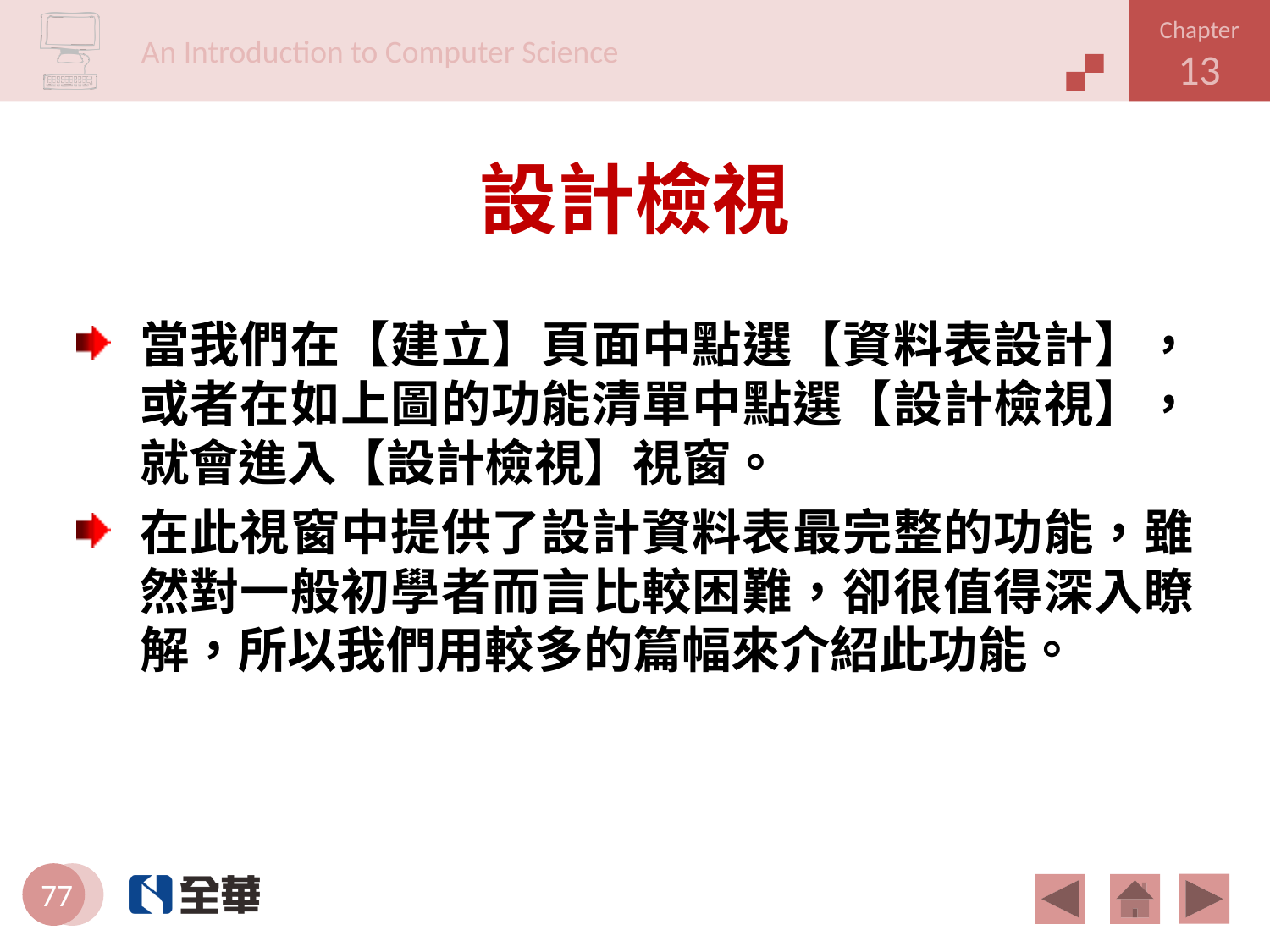

# 設計檢視
當我們在【建立】頁面中點選【資料表設計】，或者在如上圖的功能清單中點選【設計檢視】，就會進入【設計檢視】視窗。
在此視窗中提供了設計資料表最完整的功能，雖然對一般初學者而言比較困難，卻很值得深入瞭解，所以我們用較多的篇幅來介紹此功能。